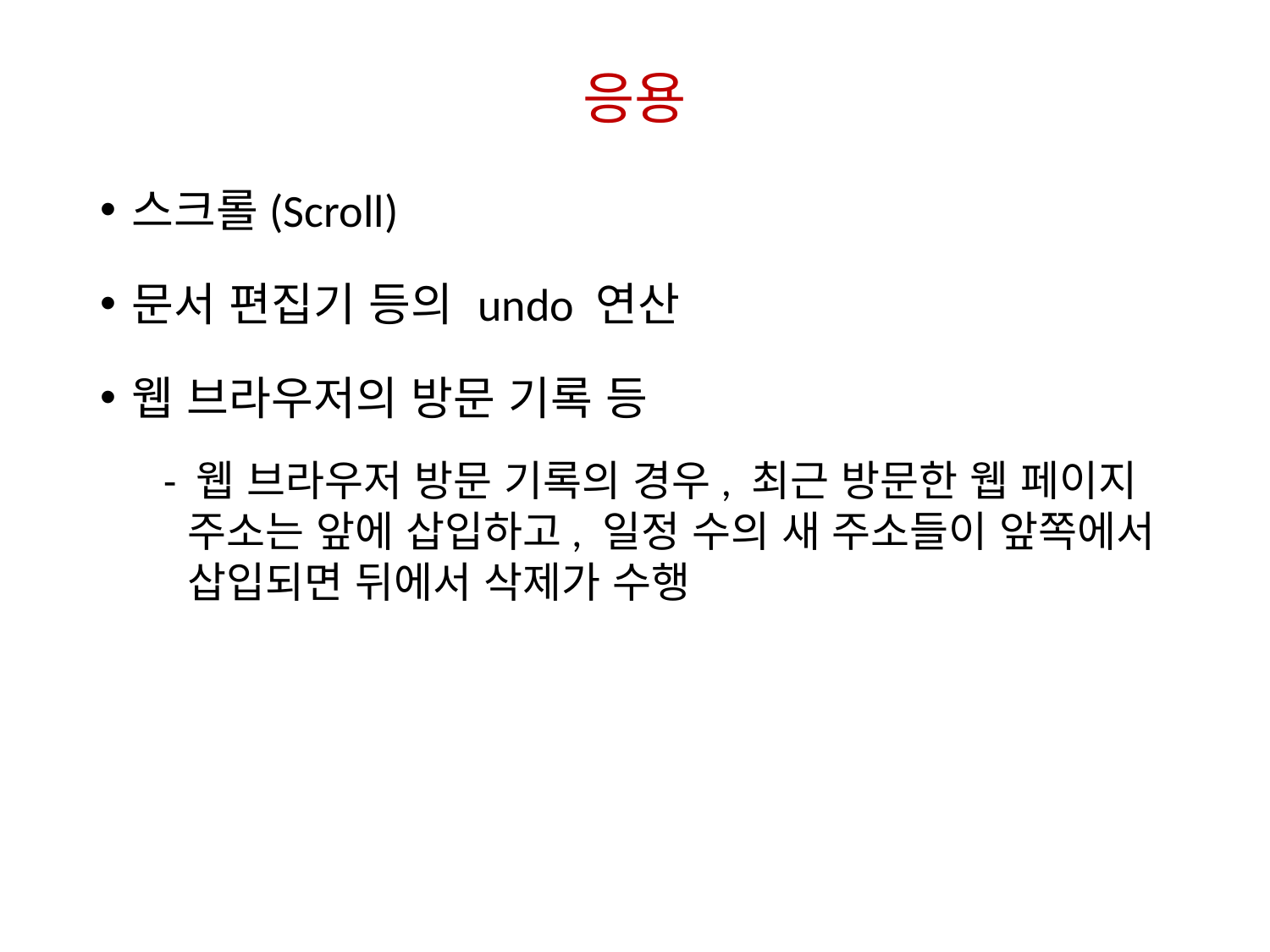

# 응용
스크롤(Scroll)
문서 편집기 등의 undo 연산
웹 브라우저의 방문 기록 등
- 웹 브라우저 방문 기록의 경우, 최근 방문한 웹 페이지 주소는 앞에 삽입하고, 일정 수의 새 주소들이 앞쪽에서 삽입되면 뒤에서 삭제가 수행